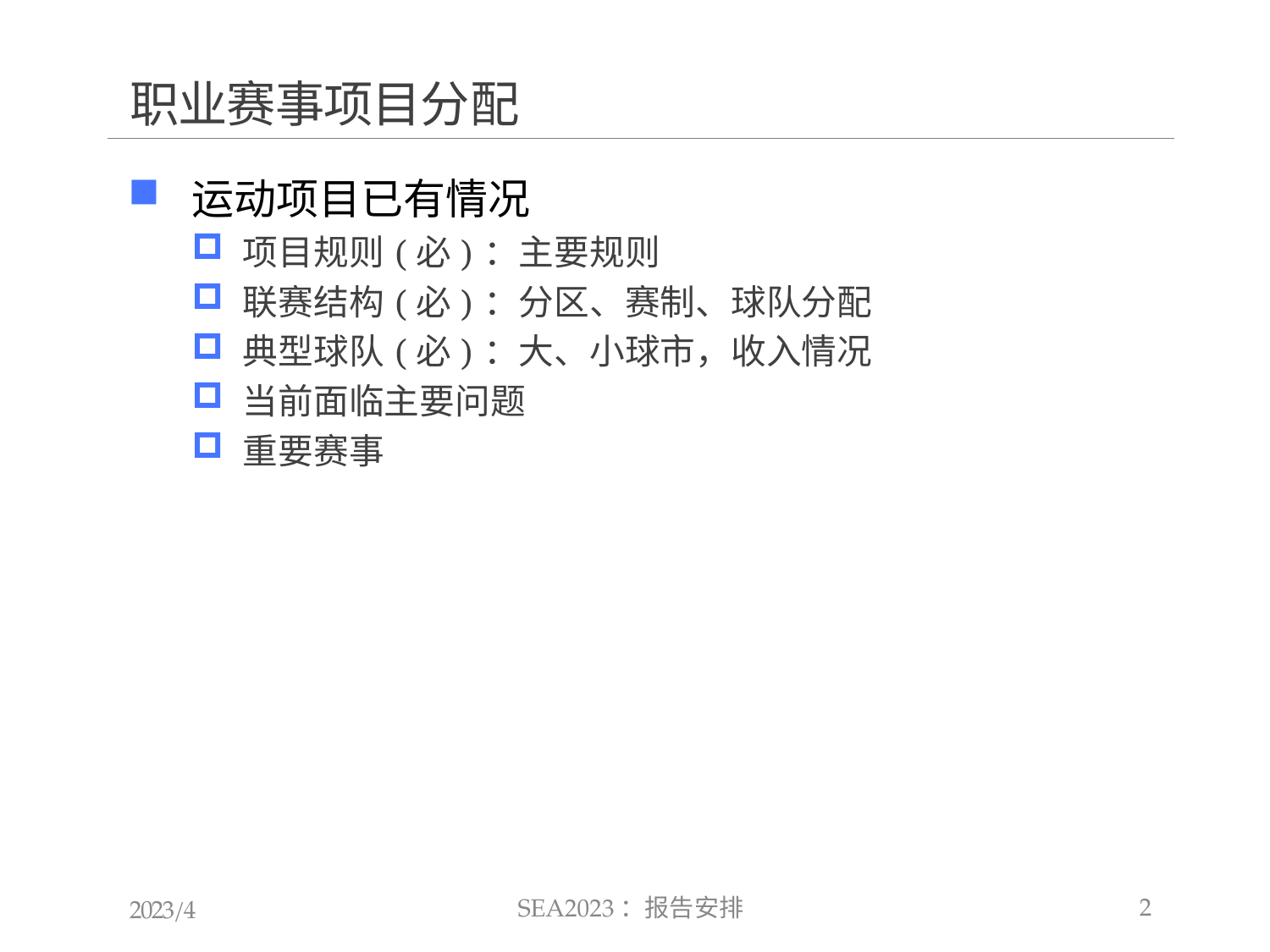

# 职业赛事项目分配
运动项目已有情况
项目规则(必)：主要规则
联赛结构(必)：分区、赛制、球队分配
典型球队(必)：大、小球市，收入情况
当前面临主要问题
重要赛事

SEA2023：报告安排
2
2023/4